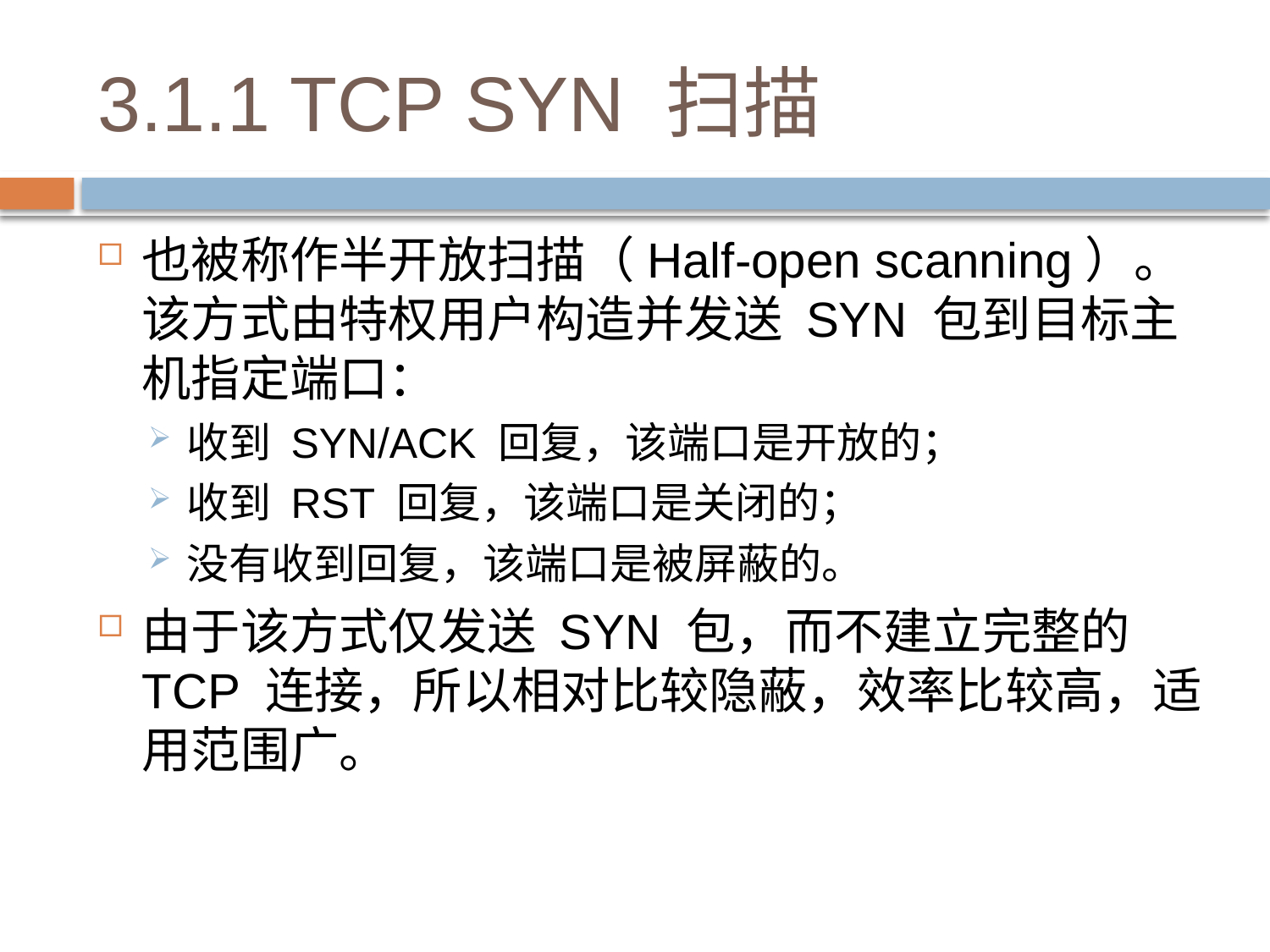

# 3.1.1 TCP SYN 扫描
也被称作半开放扫描（Half-open scanning）。该方式由特权用户构造并发送 SYN 包到目标主机指定端口：
收到 SYN/ACK 回复，该端口是开放的；
收到 RST 回复，该端口是关闭的；
没有收到回复，该端口是被屏蔽的。
由于该方式仅发送 SYN 包，而不建立完整的 TCP 连接，所以相对比较隐蔽，效率比较高，适用范围广。